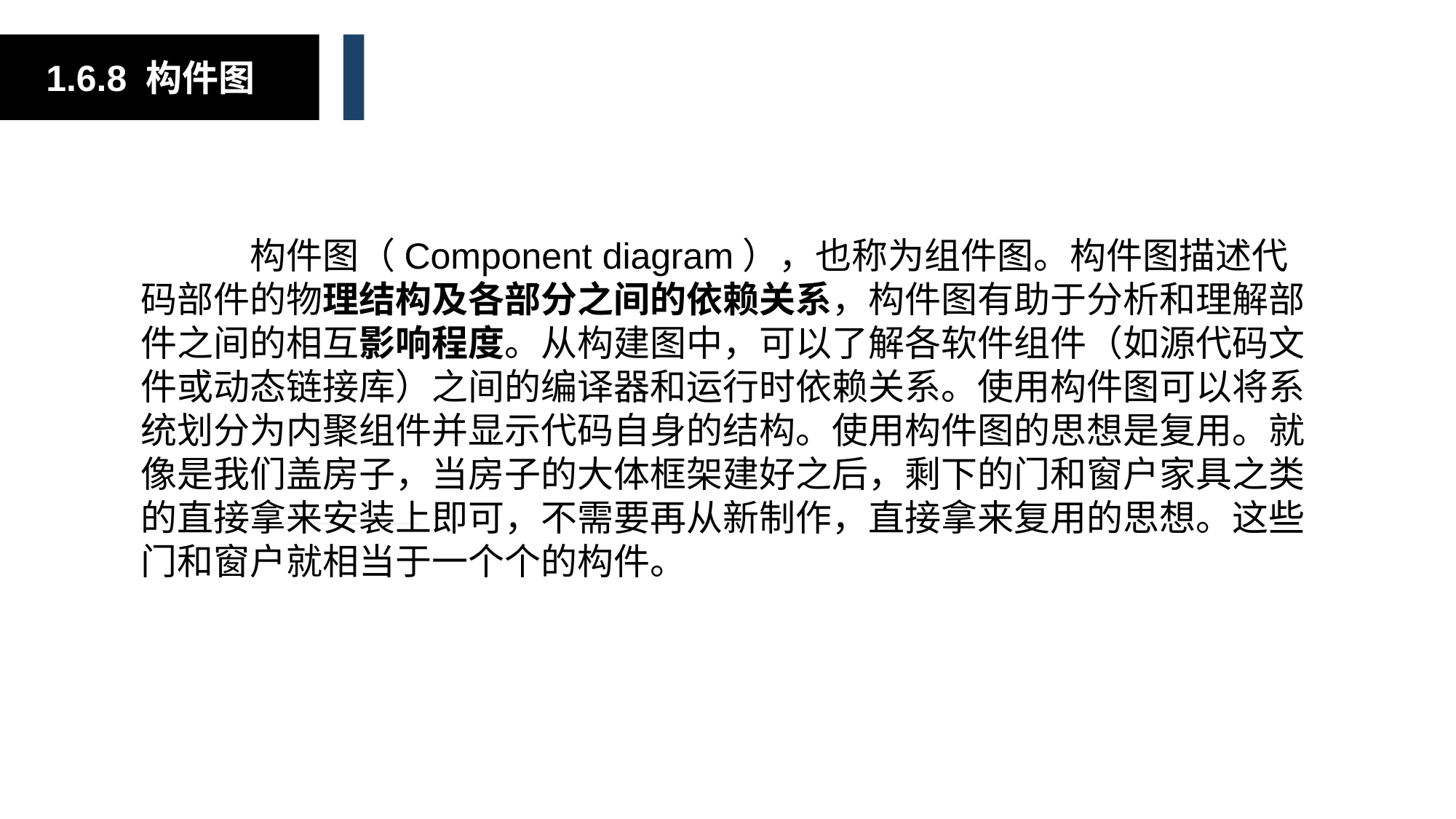

1.6.8 构件图
	构件图（Component diagram），也称为组件图。构件图描述代码部件的物理结构及各部分之间的依赖关系，构件图有助于分析和理解部件之间的相互影响程度。从构建图中，可以了解各软件组件（如源代码文件或动态链接库）之间的编译器和运行时依赖关系。使用构件图可以将系统划分为内聚组件并显示代码自身的结构。使用构件图的思想是复用。就像是我们盖房子，当房子的大体框架建好之后，剩下的门和窗户家具之类的直接拿来安装上即可，不需要再从新制作，直接拿来复用的思想。这些门和窗户就相当于一个个的构件。